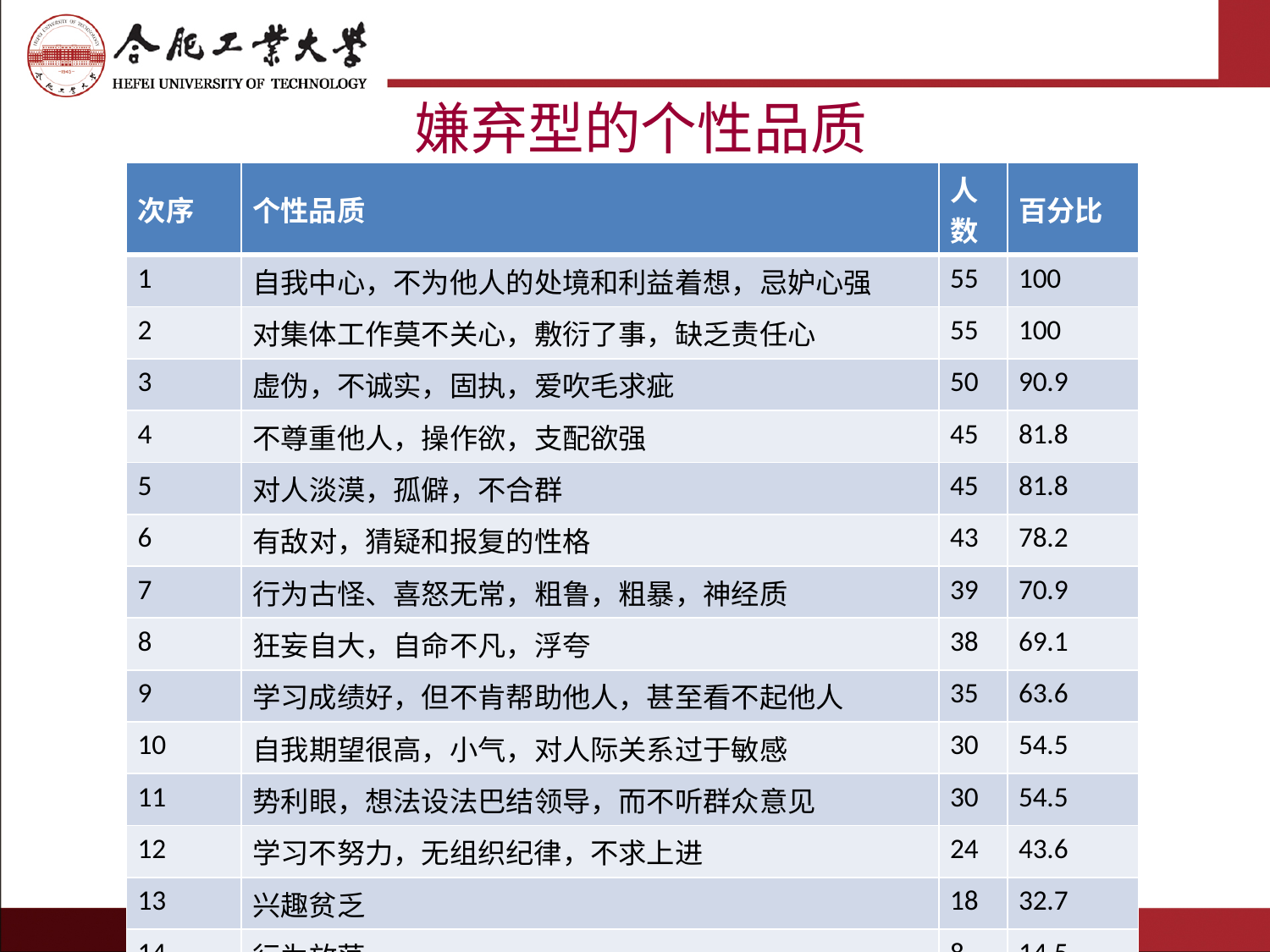

# 嫌弃型的个性品质
| 次序 | 个性品质 | 人数 | 百分比 |
| --- | --- | --- | --- |
| 1 | 自我中心，不为他人的处境和利益着想，忌妒心强 | 55 | 100 |
| 2 | 对集体工作莫不关心，敷衍了事，缺乏责任心 | 55 | 100 |
| 3 | 虚伪，不诚实，固执，爱吹毛求疵 | 50 | 90.9 |
| 4 | 不尊重他人，操作欲，支配欲强 | 45 | 81.8 |
| 5 | 对人淡漠，孤僻，不合群 | 45 | 81.8 |
| 6 | 有敌对，猜疑和报复的性格 | 43 | 78.2 |
| 7 | 行为古怪、喜怒无常，粗鲁，粗暴，神经质 | 39 | 70.9 |
| 8 | 狂妄自大，自命不凡，浮夸 | 38 | 69.1 |
| 9 | 学习成绩好，但不肯帮助他人，甚至看不起他人 | 35 | 63.6 |
| 10 | 自我期望很高，小气，对人际关系过于敏感 | 30 | 54.5 |
| 11 | 势利眼，想法设法巴结领导，而不听群众意见 | 30 | 54.5 |
| 12 | 学习不努力，无组织纪律，不求上进 | 24 | 43.6 |
| 13 | 兴趣贫乏 | 18 | 32.7 |
| 14 | 行为放荡 | 8 | 14.5 |
40